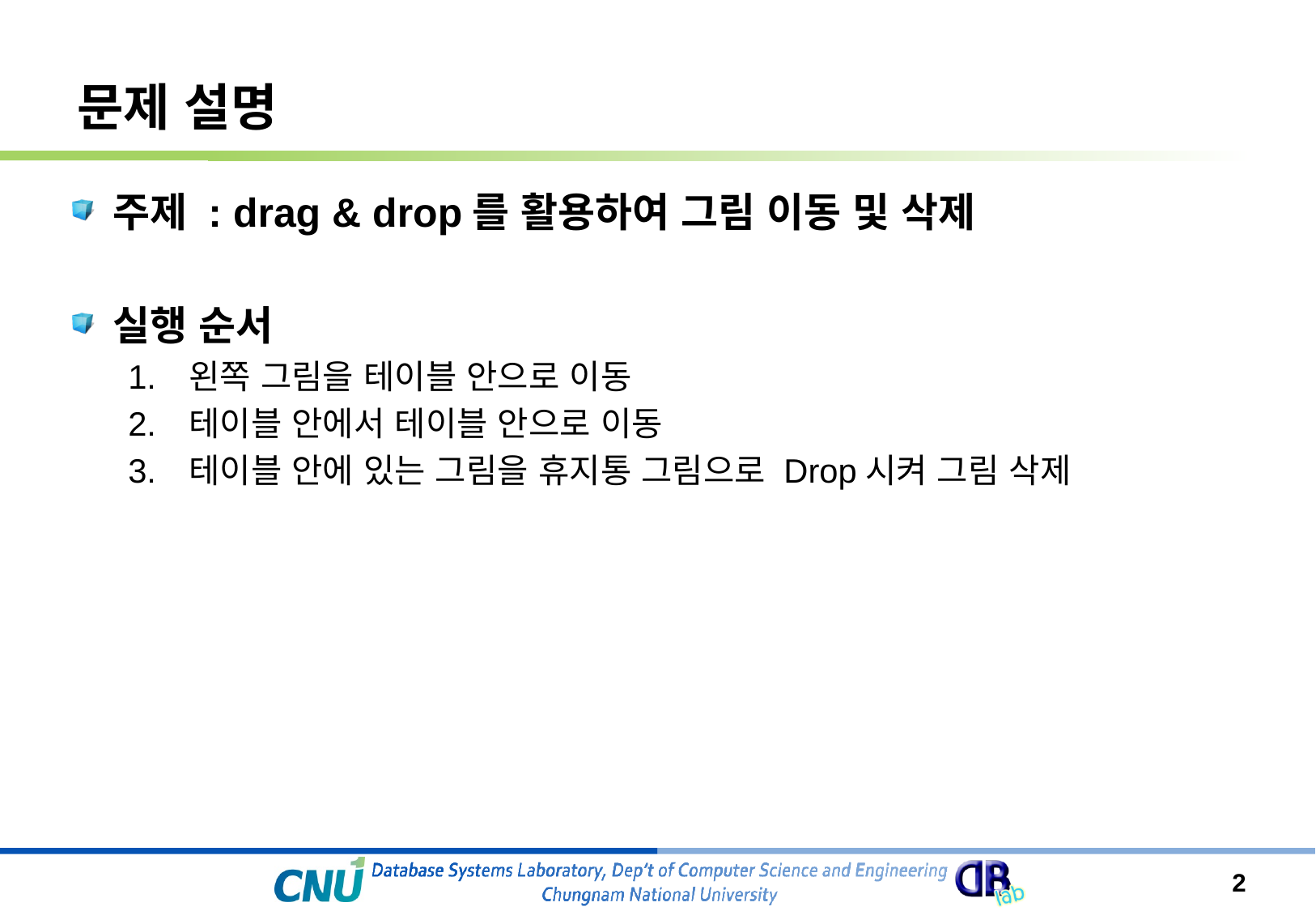

# 문제 설명
주제 : drag & drop를 활용하여 그림 이동 및 삭제

실행 순서
왼쪽 그림을 테이블 안으로 이동
테이블 안에서 테이블 안으로 이동
테이블 안에 있는 그림을 휴지통 그림으로 Drop시켜 그림 삭제

2